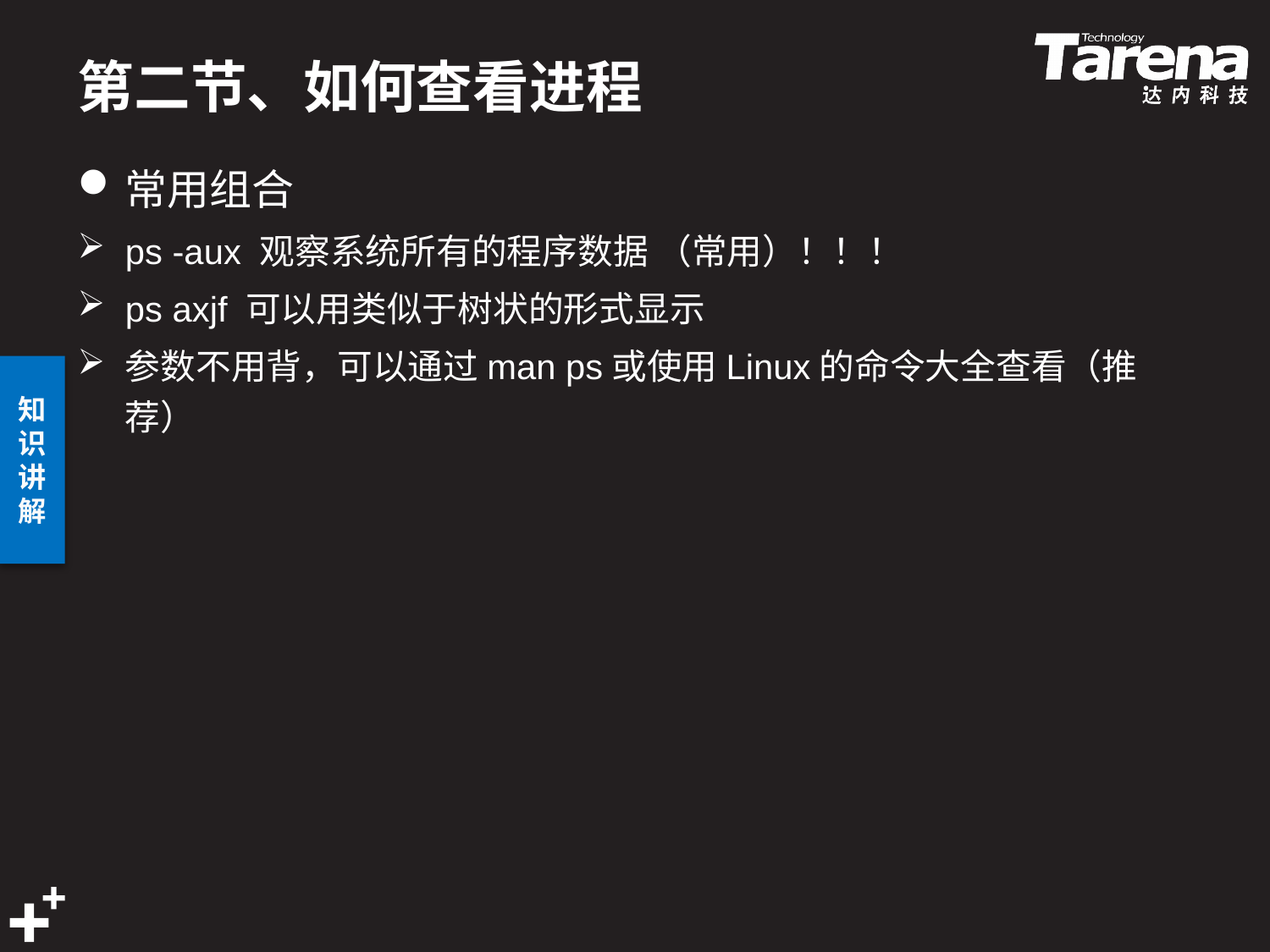

# 第二节、如何查看进程
常用组合
ps -aux 观察系统所有的程序数据 （常用）！！！
ps axjf 可以用类似于树状的形式显示
参数不用背，可以通过man ps或使用Linux的命令大全查看（推荐）
